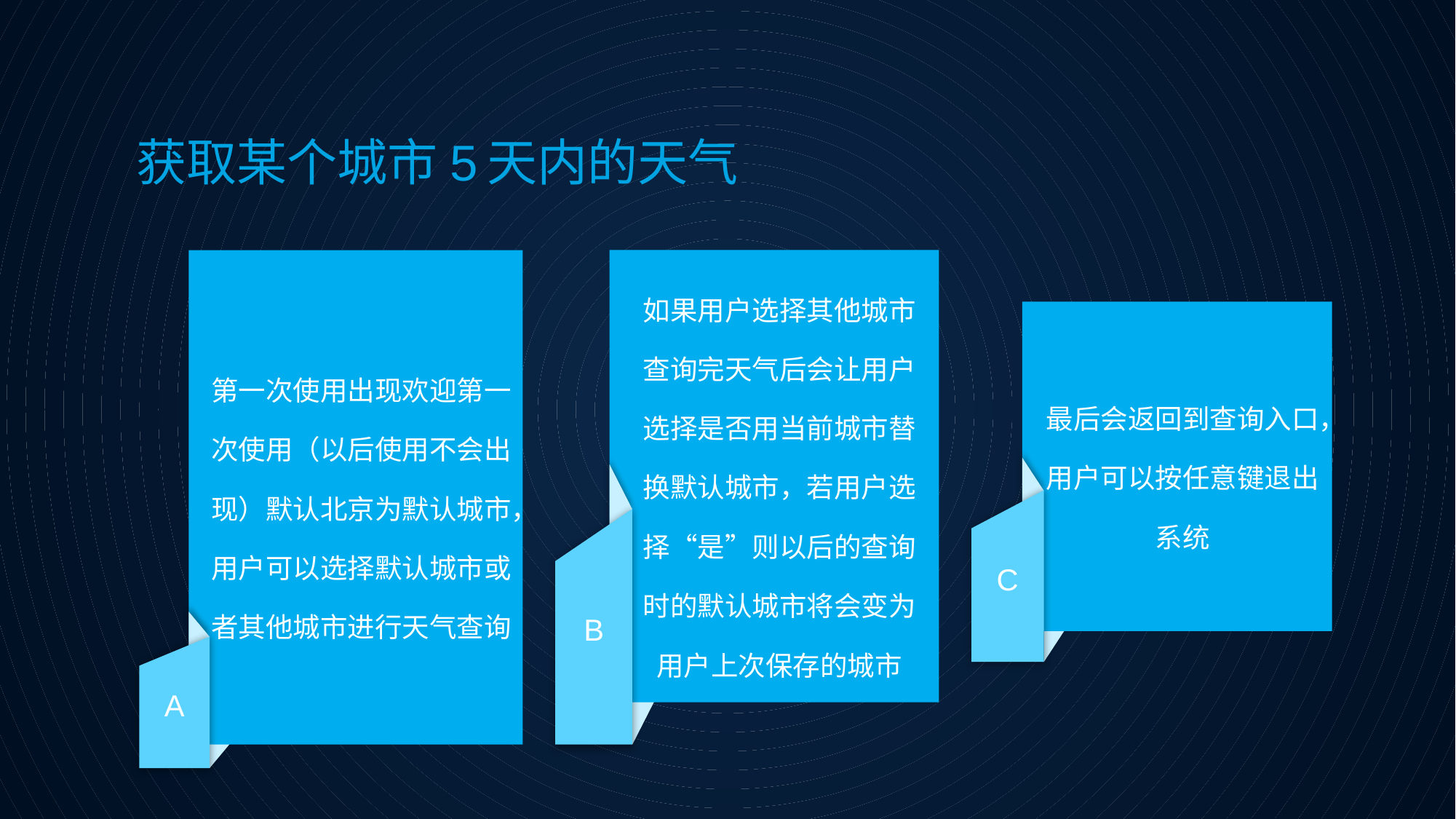

获取某个城市5天内的天气
第一次使用出现欢迎第一次使用（以后使用不会出现）默认北京为默认城市，用户可以选择默认城市或者其他城市进行天气查询

A

如果用户选择其他城市查询完天气后会让用户选择是否用当前城市替换默认城市，若用户选择“是”则以后的查询时的默认城市将会变为用户上次保存的城市

B

最后会返回到查询入口，用户可以按任意键退出系统

C